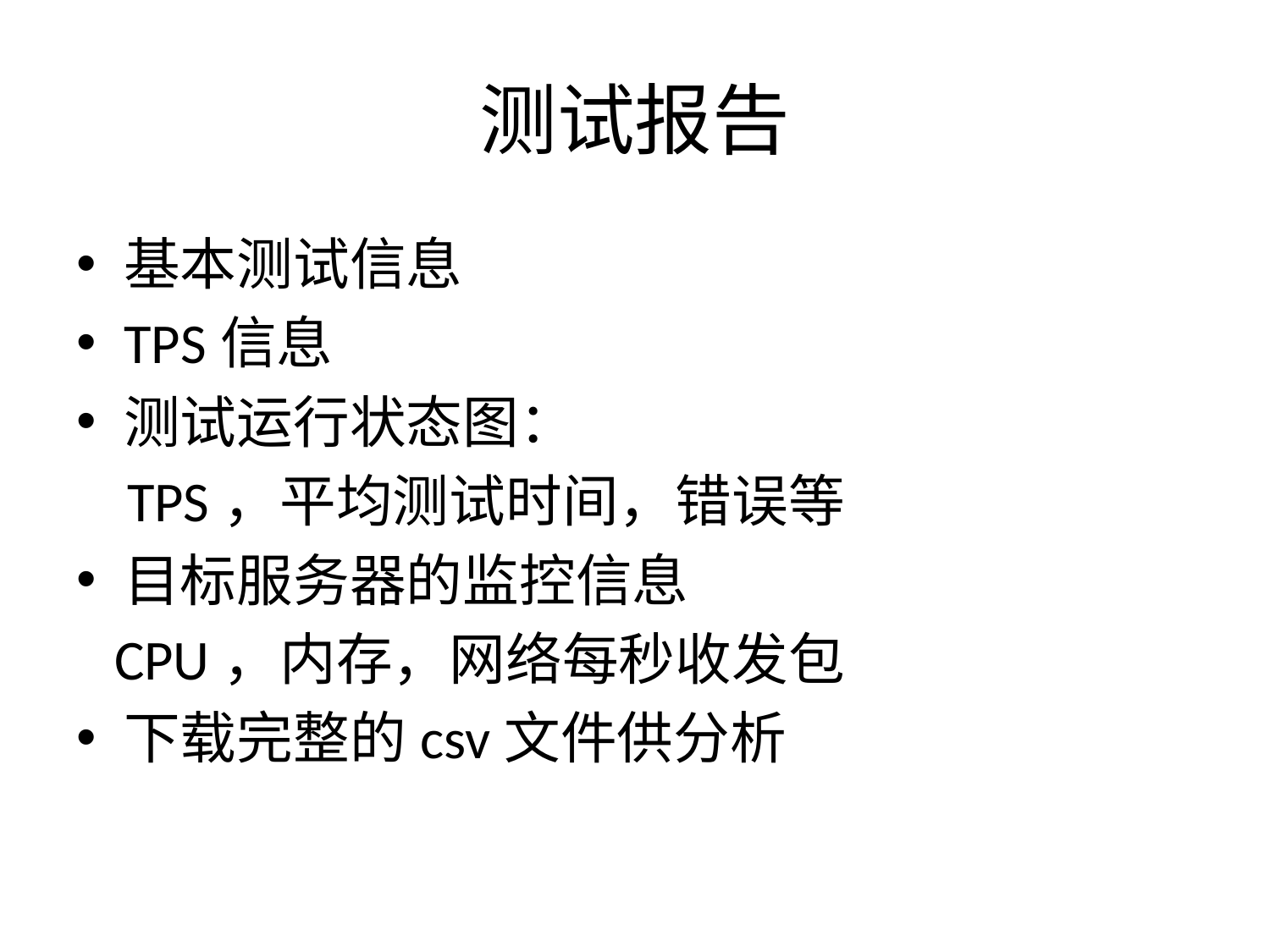

# 测试报告
基本测试信息
TPS信息
测试运行状态图：
    TPS，平均测试时间，错误等
目标服务器的监控信息
   CPU，内存，网络每秒收发包
下载完整的csv文件供分析